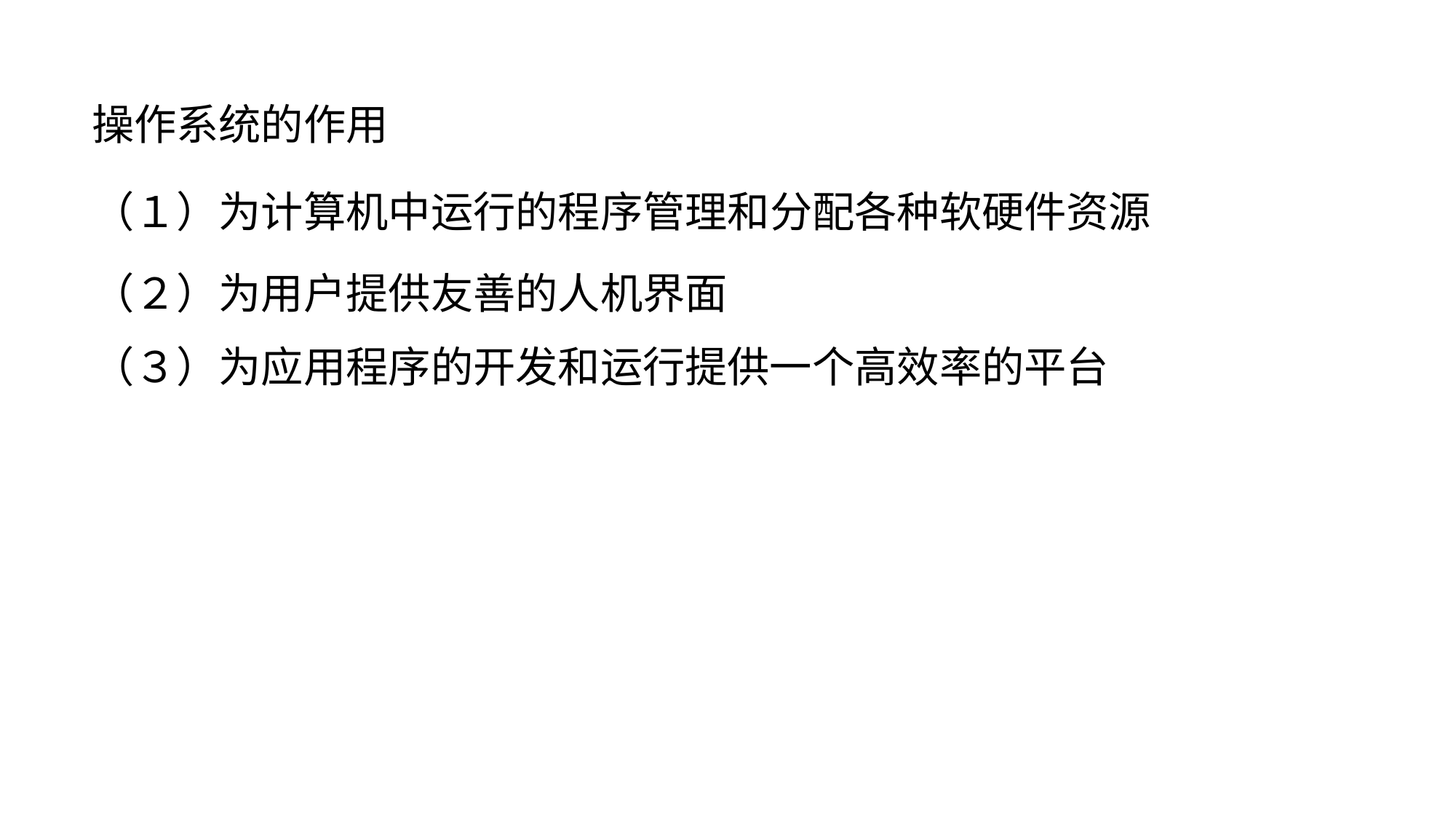

操作系统的作用
（１）为计算机中运行的程序管理和分配各种软硬件资源
（２）为用户提供友善的人机界面
（３）为应用程序的开发和运行提供一个高效率的平台